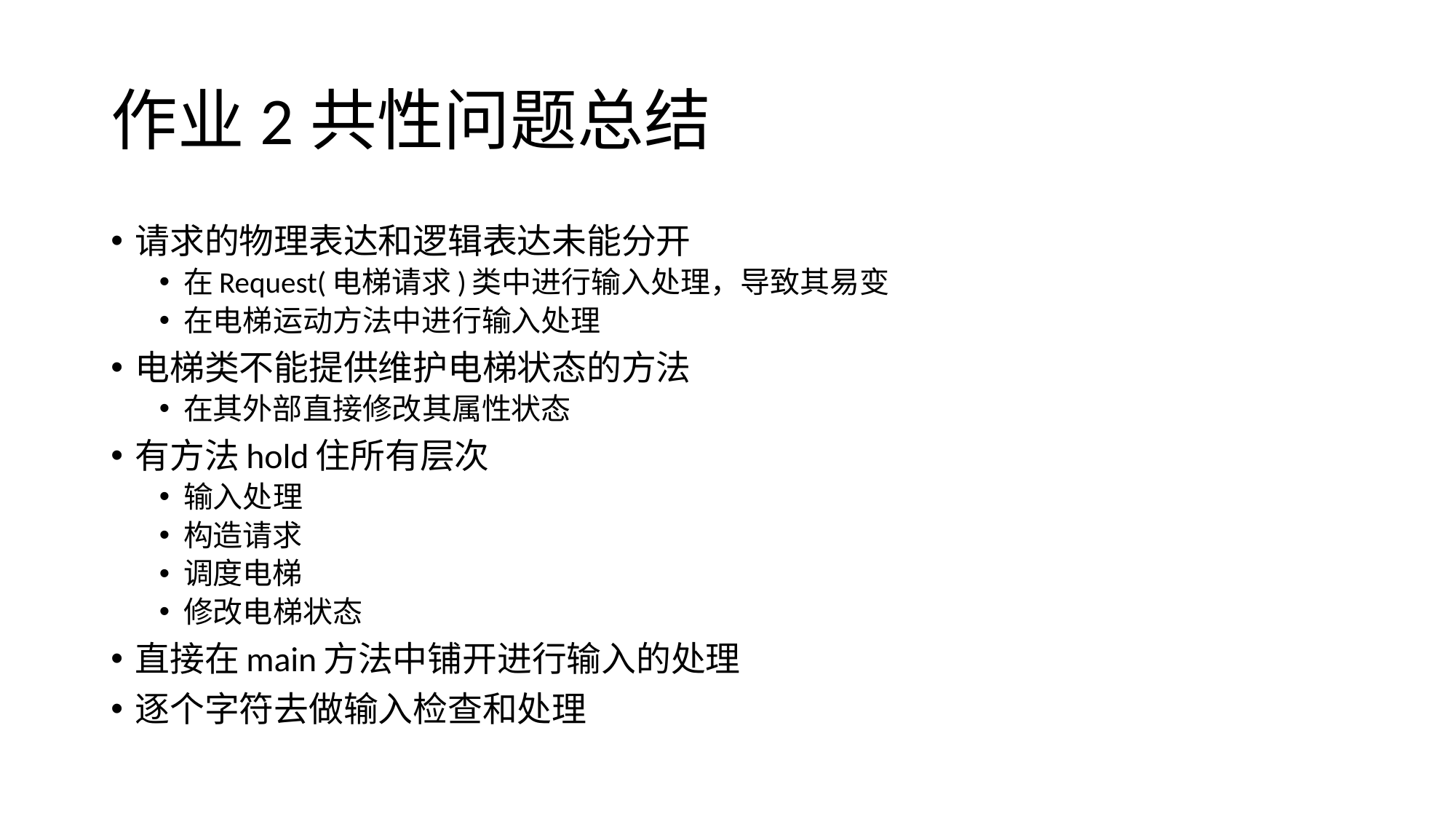

# 作业2共性问题总结
请求的物理表达和逻辑表达未能分开
在Request(电梯请求)类中进行输入处理，导致其易变
在电梯运动方法中进行输入处理
电梯类不能提供维护电梯状态的方法
在其外部直接修改其属性状态
有方法hold住所有层次
输入处理
构造请求
调度电梯
修改电梯状态
直接在main方法中铺开进行输入的处理
逐个字符去做输入检查和处理